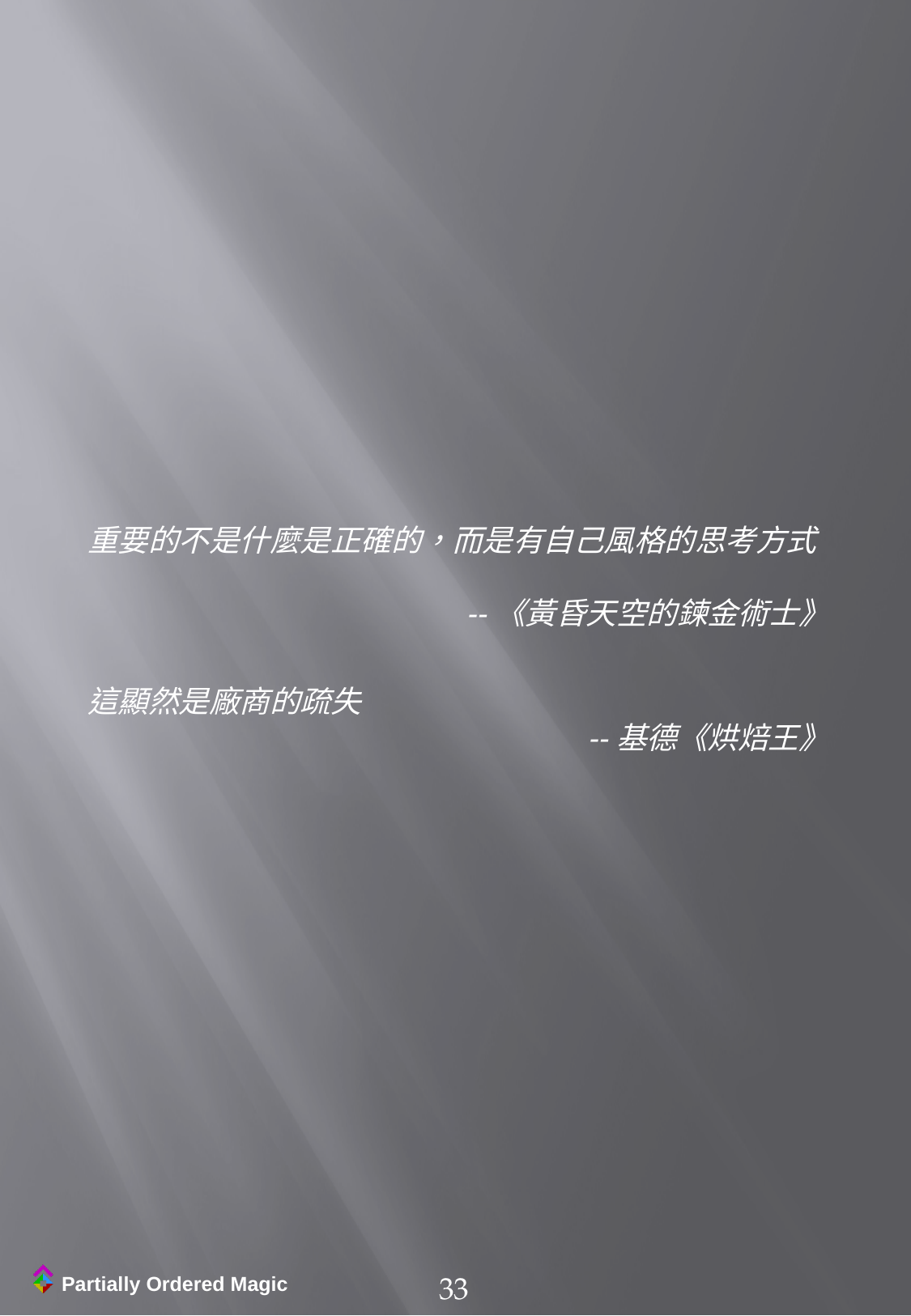

#

重要的不是什麼是正確的，而是有自己風格的思考方式

--《黃昏天空的鍊金術士》
這顯然是廠商的疏失
--基德《烘焙王》